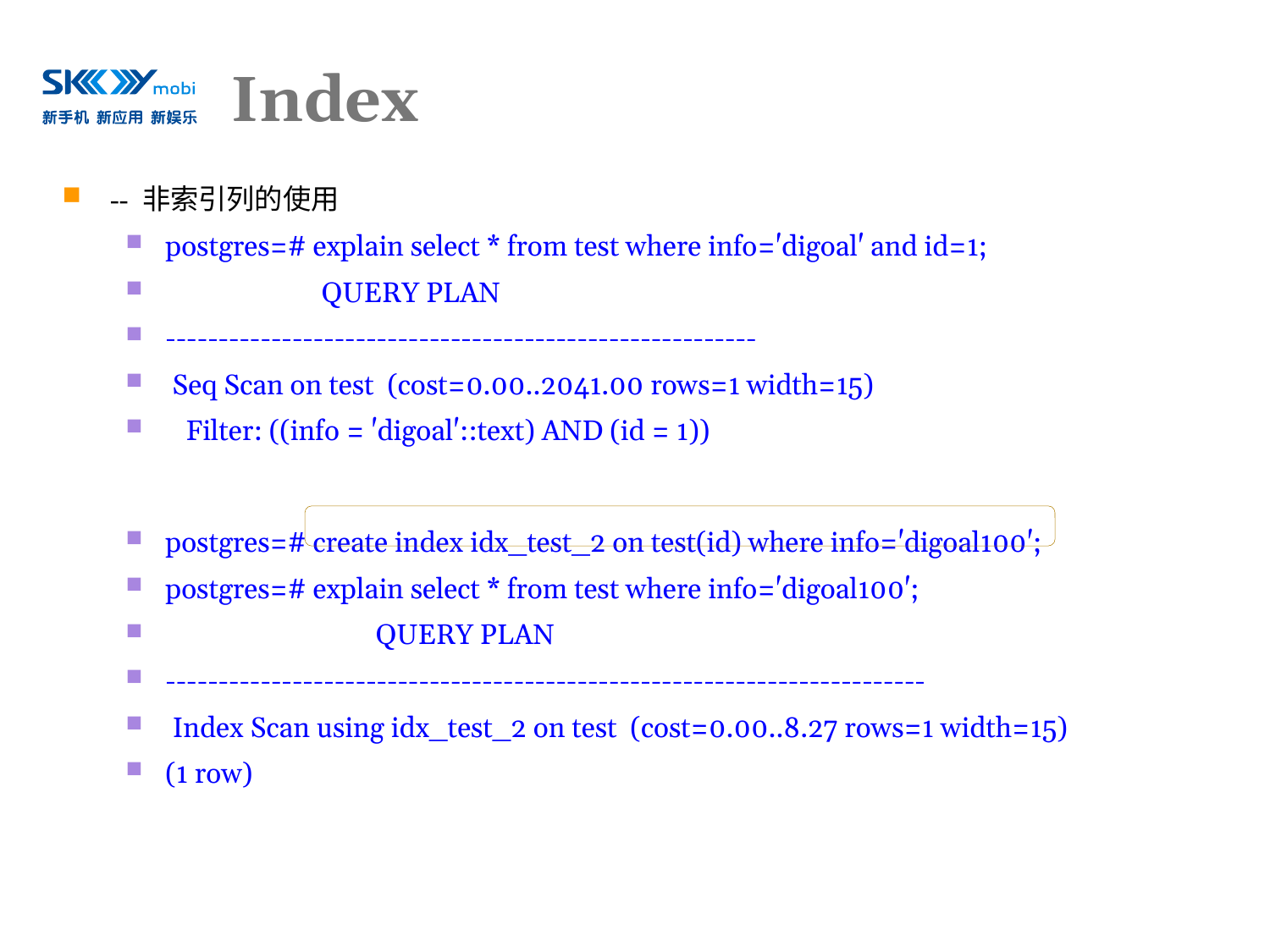

# Index
-- 非索引列的使用
postgres=# explain select * from test where info='digoal' and id=1;
                       QUERY PLAN
--------------------------------------------------------
 Seq Scan on test  (cost=0.00..2041.00 rows=1 width=15)
   Filter: ((info = 'digoal'::text) AND (id = 1))

postgres=# create index idx_test_2 on test(id) where info='digoal100';
postgres=# explain select * from test where info='digoal100';
                               QUERY PLAN
------------------------------------------------------------------------
 Index Scan using idx_test_2 on test  (cost=0.00..8.27 rows=1 width=15)
(1 row)